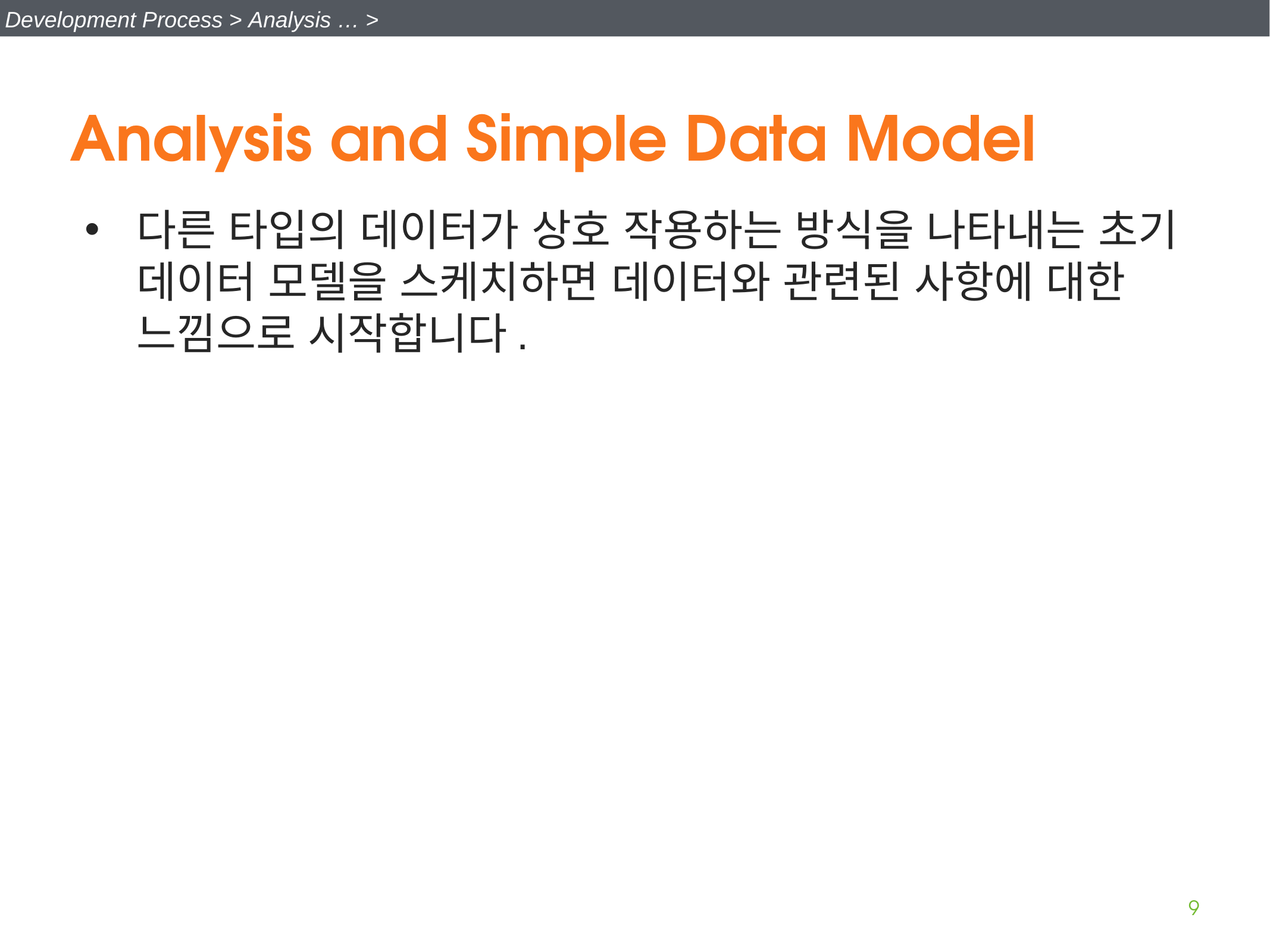

Development Process > Analysis … >
# Analysis and Simple Data Model
다른 타입의 데이터가 상호 작용하는 방식을 나타내는 초기 데이터 모델을 스케치하면 데이터와 관련된 사항에 대한 느낌으로 시작합니다.
9